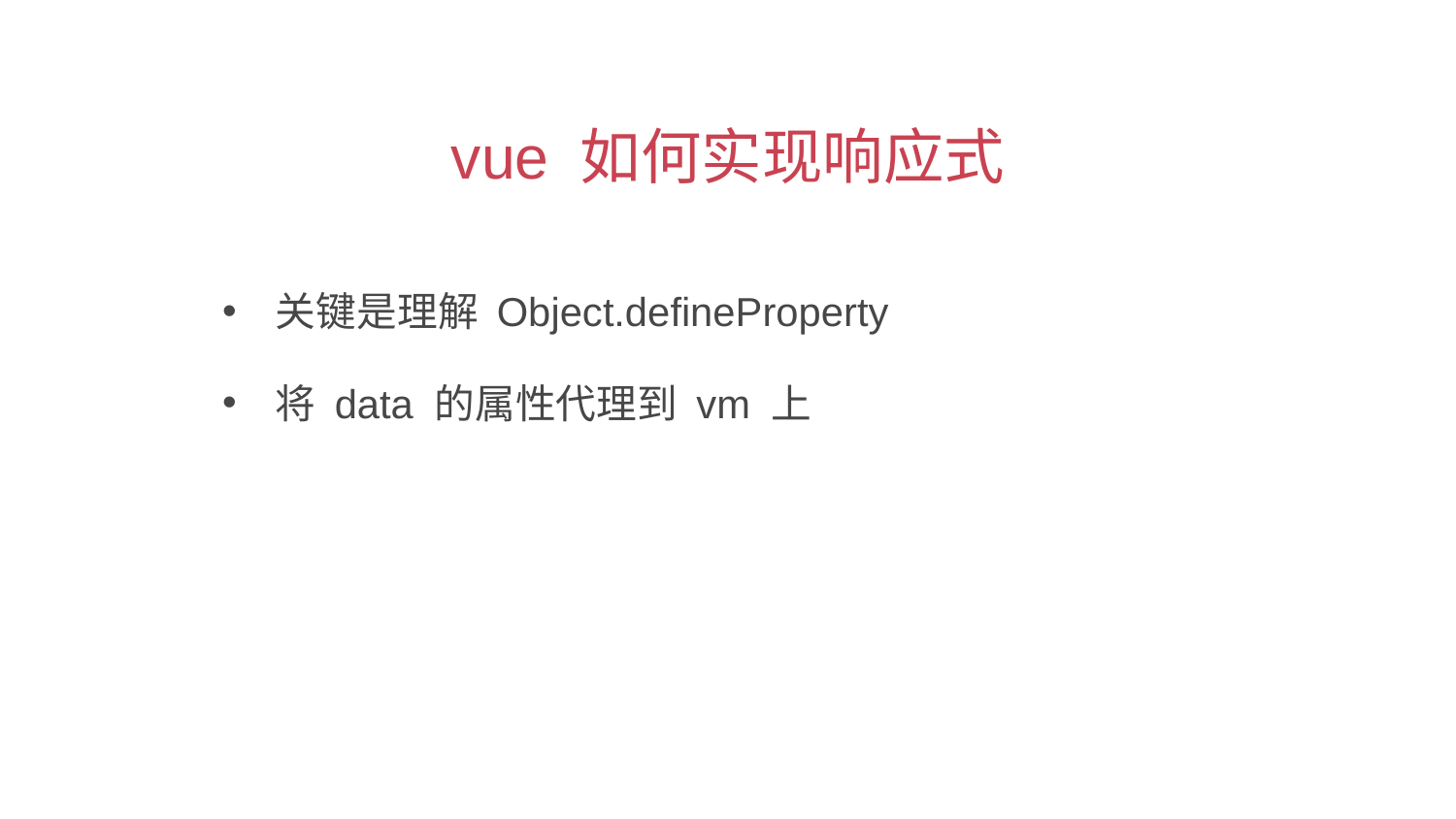

vue 如何实现响应式
 关键是理解 Object.defineProperty
 将 data 的属性代理到 vm 上